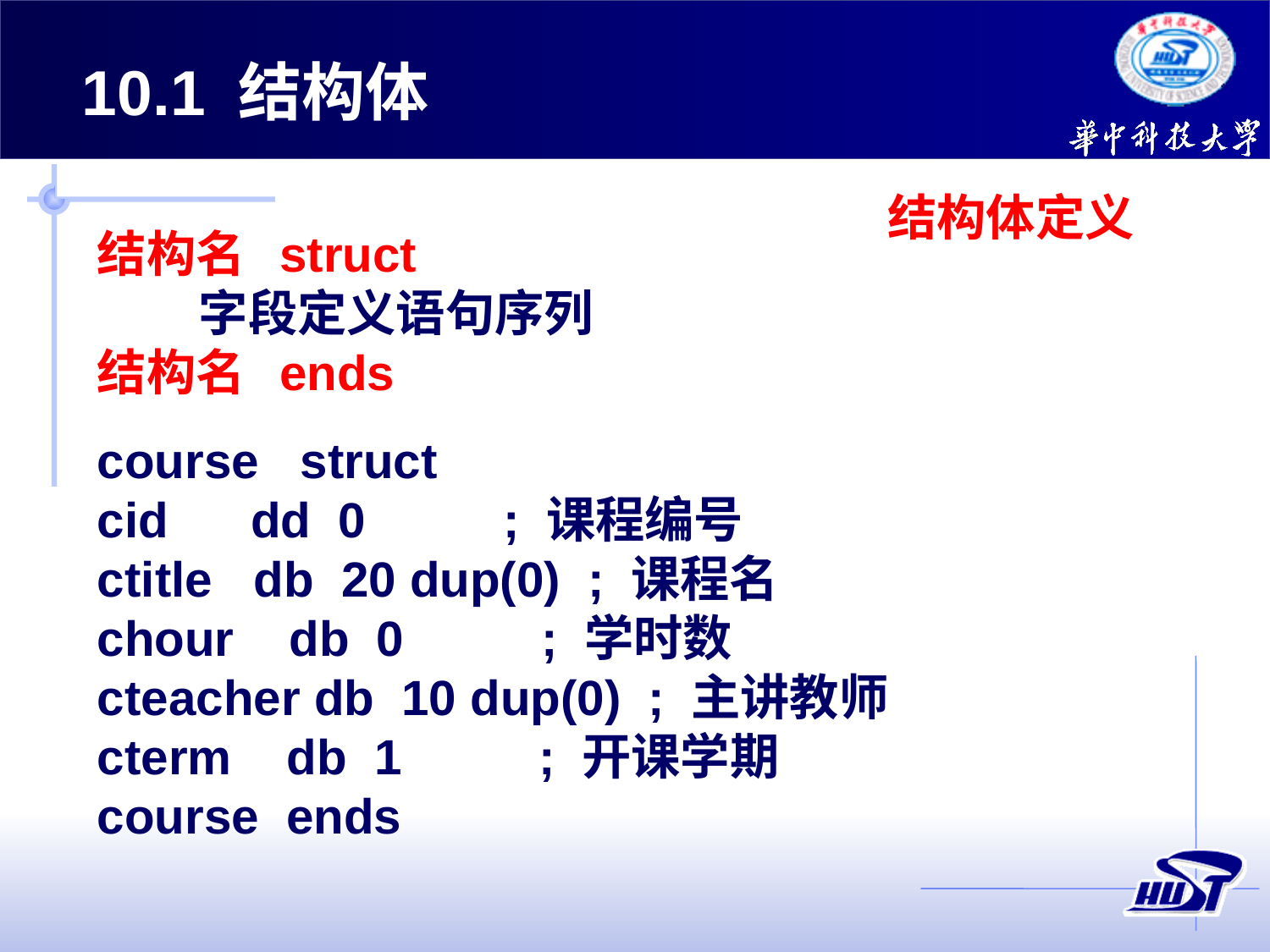

10.1 结构体
结构体定义
结构名  struct
        字段定义语句序列
结构名  ends
course   struct
cid      dd  0          ; 课程编号
ctitle   db  20 dup(0)  ; 课程名
chour    db  0          ; 学时数
cteacher db  10 dup(0)  ; 主讲教师
cterm    db  1          ; 开课学期
course  ends